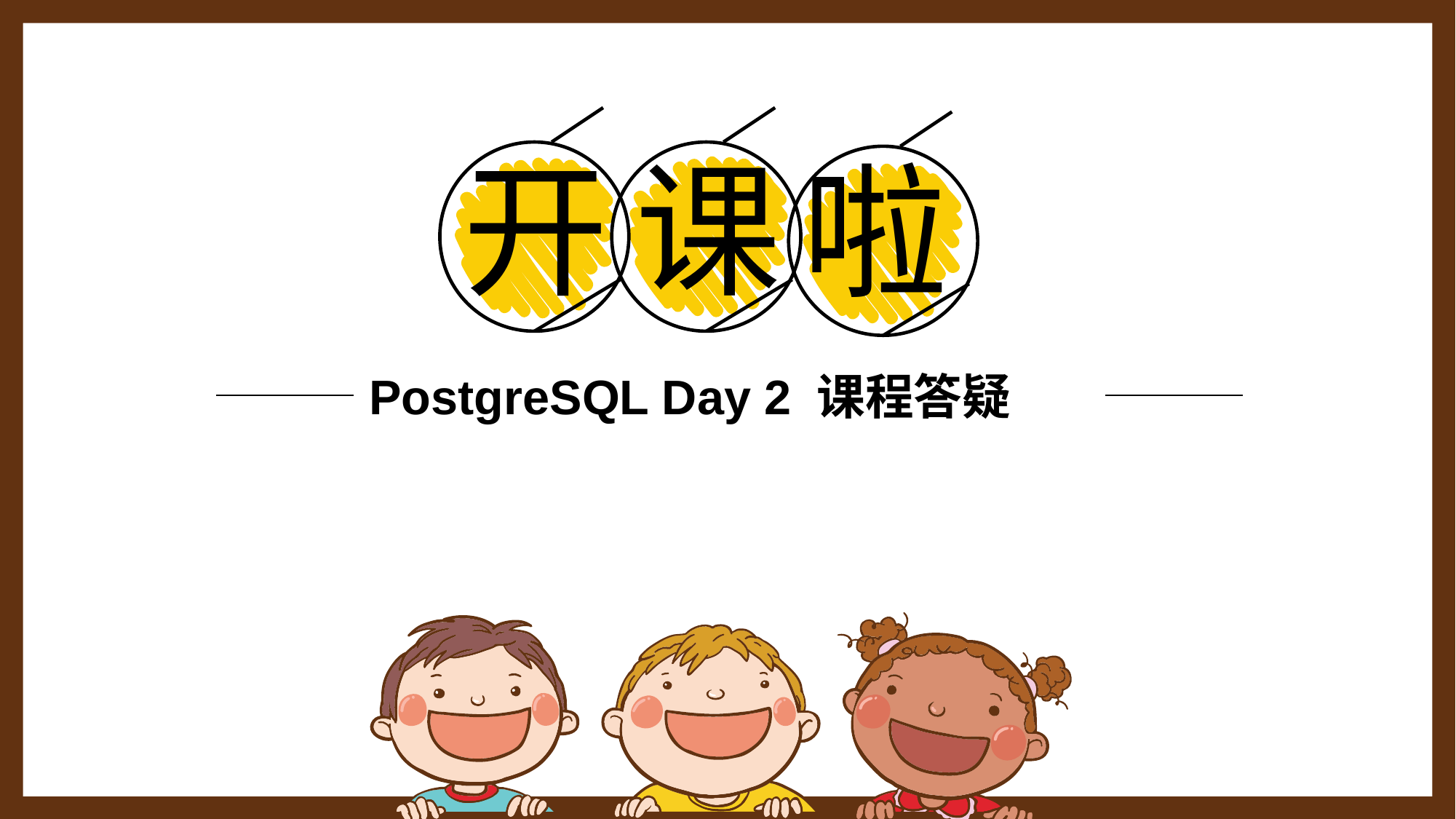

开
课
啦

PostgreSQL Day 2 课程答疑